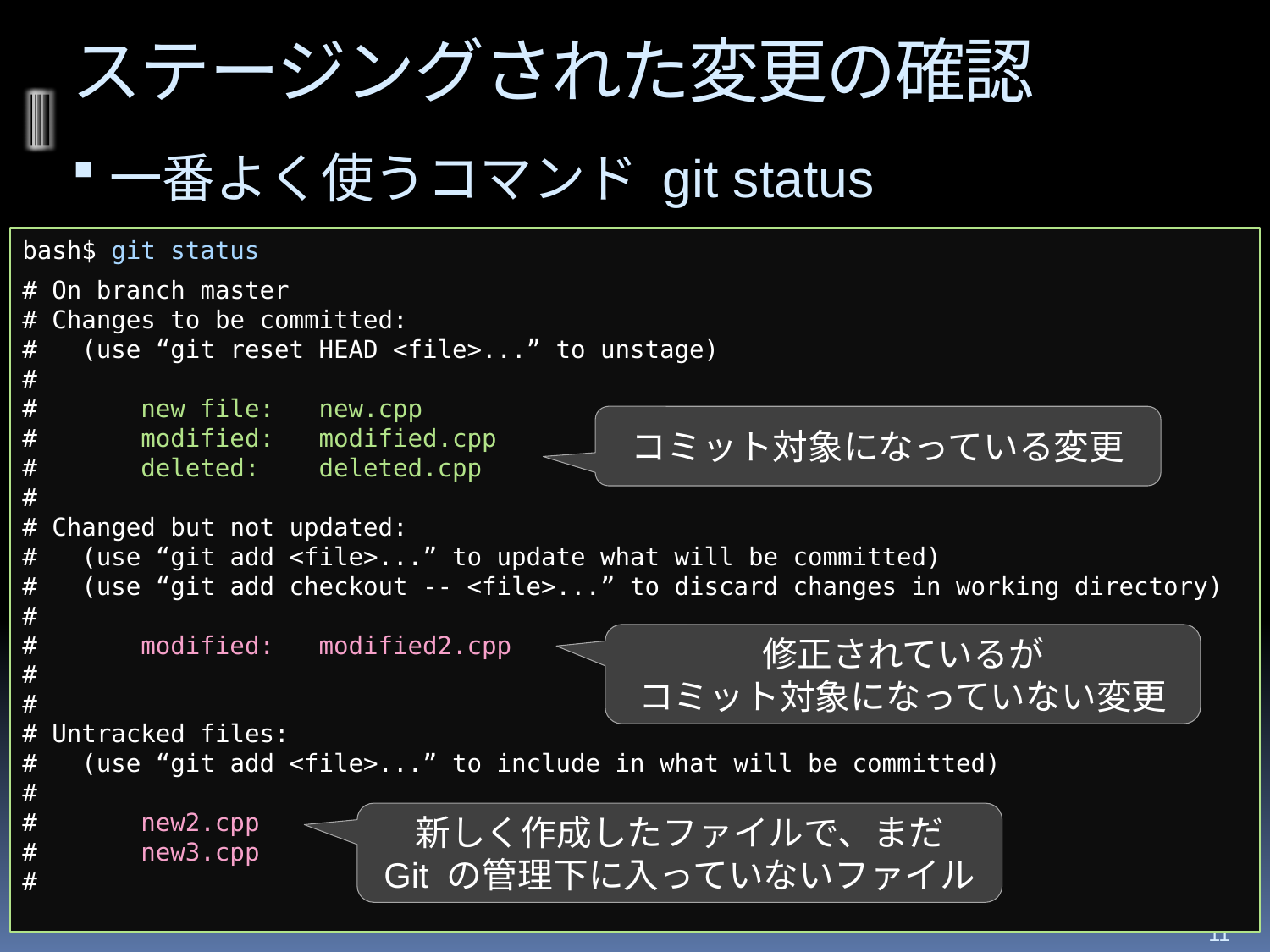

# ステージングされた変更の確認
一番よく使うコマンド git status
bash$ git status

# On branch master
# Changes to be committed:
#   (use “git reset HEAD <file>...” to unstage)
#
#       new file:   new.cpp
#       modified:   modified.cpp
#       deleted:    deleted.cpp
#
# Changed but not updated:
#   (use “git add <file>...” to update what will be committed)
#   (use “git add checkout -- <file>...” to discard changes in working directory)
#
#       modified:   modified2.cpp
#
#
# Untracked files:
#   (use “git add <file>...” to include in what will be committed)
#
#       new2.cpp
#       new3.cpp
#

コミット対象になっている変更
修正されているが
コミット対象になっていない変更
新しく作成したファイルで、まだ
Git の管理下に入っていないファイル
11